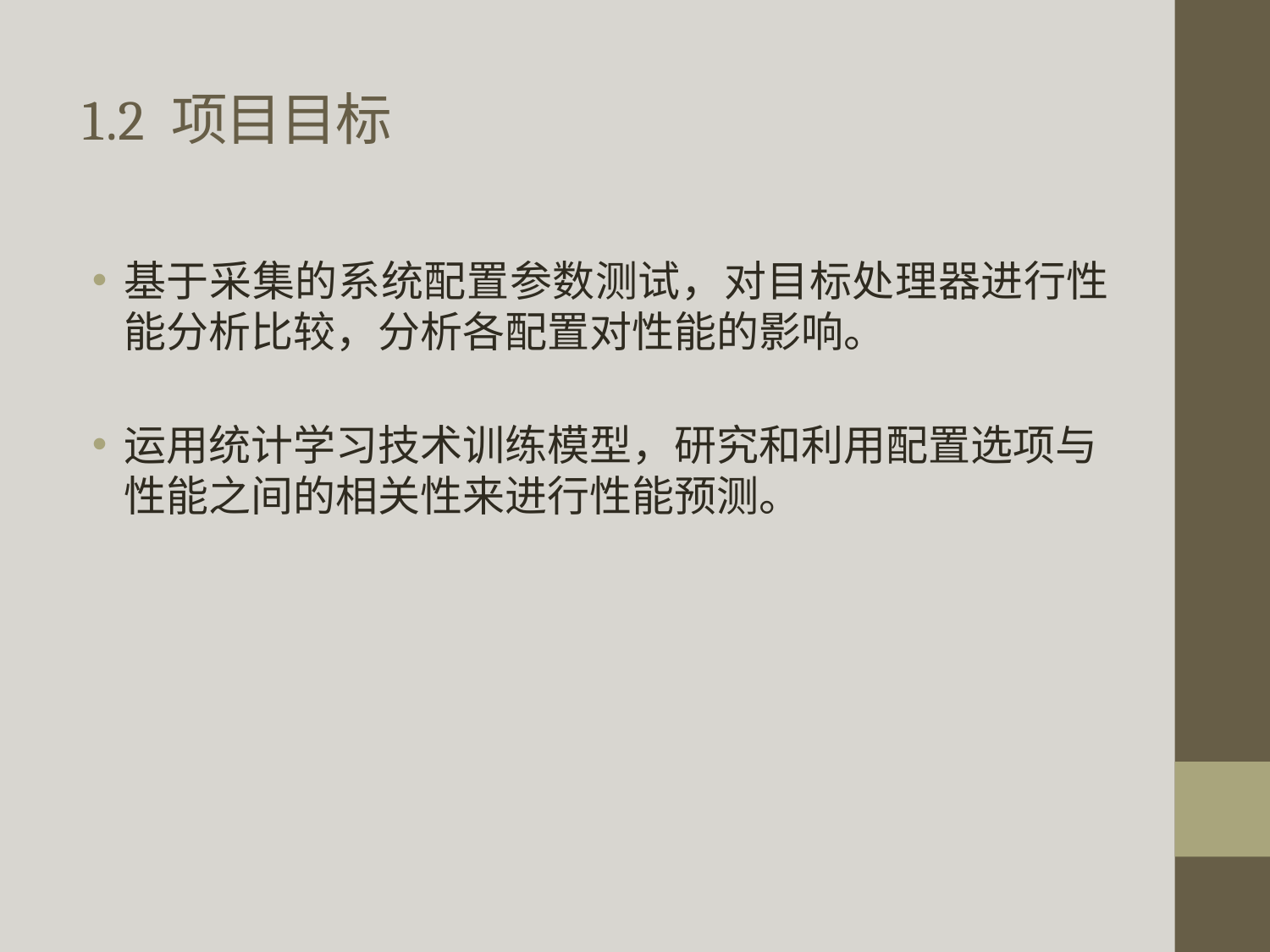

# 1.2 项目目标
基于采集的系统配置参数测试，对目标处理器进行性能分析比较，分析各配置对性能的影响。

运用统计学习技术训练模型，研究和利用配置选项与性能之间的相关性来进行性能预测。